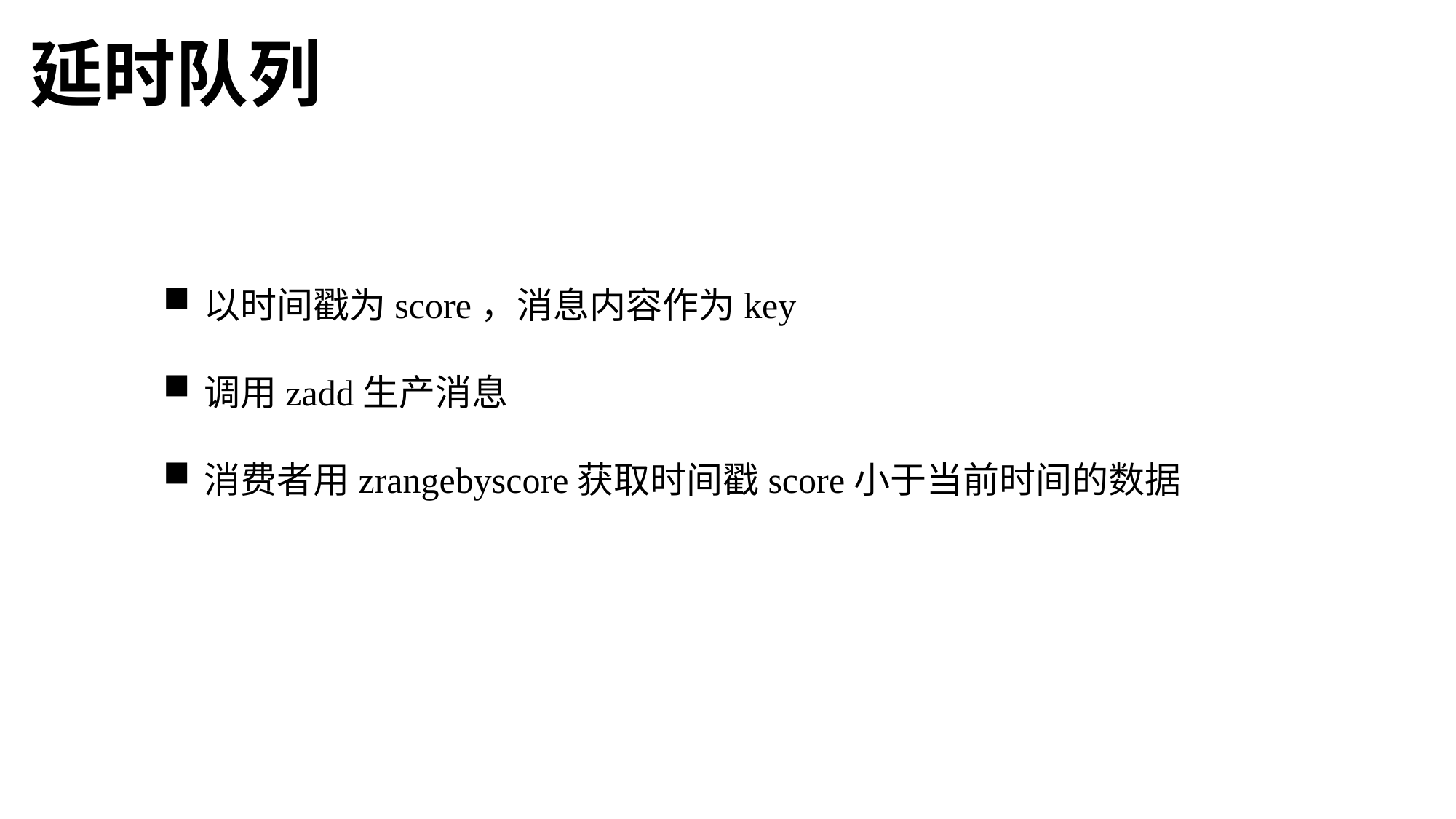

延时队列
以时间戳为score，消息内容作为key

调用zadd生产消息

消费者用zrangebyscore获取时间戳score小于当前时间的数据